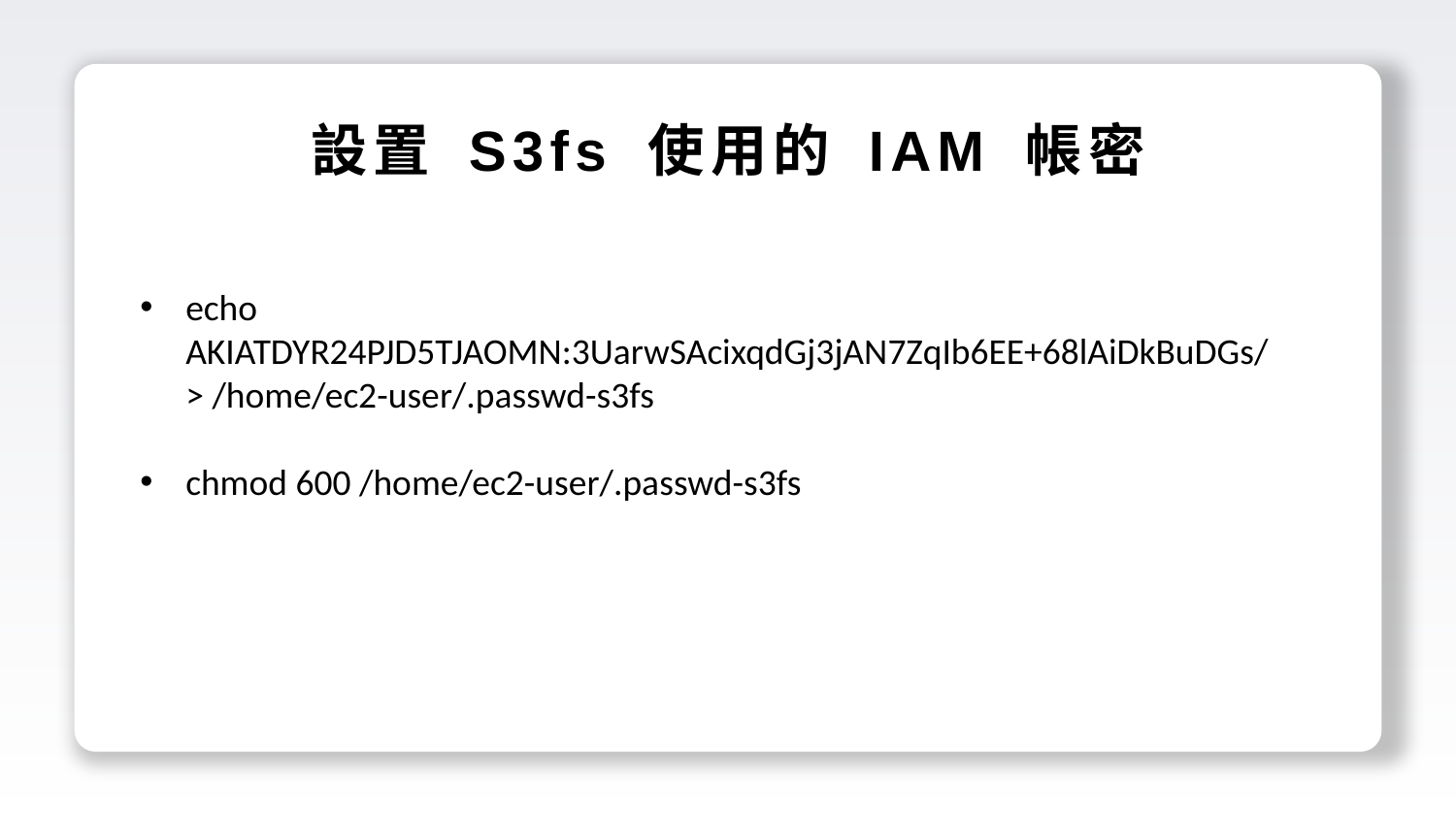

設置 S3fs 使用的 IAM 帳密

echo AKIATDYR24PJD5TJAOMN:3UarwSAcixqdGj3jAN7ZqIb6EE+68lAiDkBuDGs/ > /home/ec2-user/.passwd-s3fs

chmod 600 /home/ec2-user/.passwd-s3fs